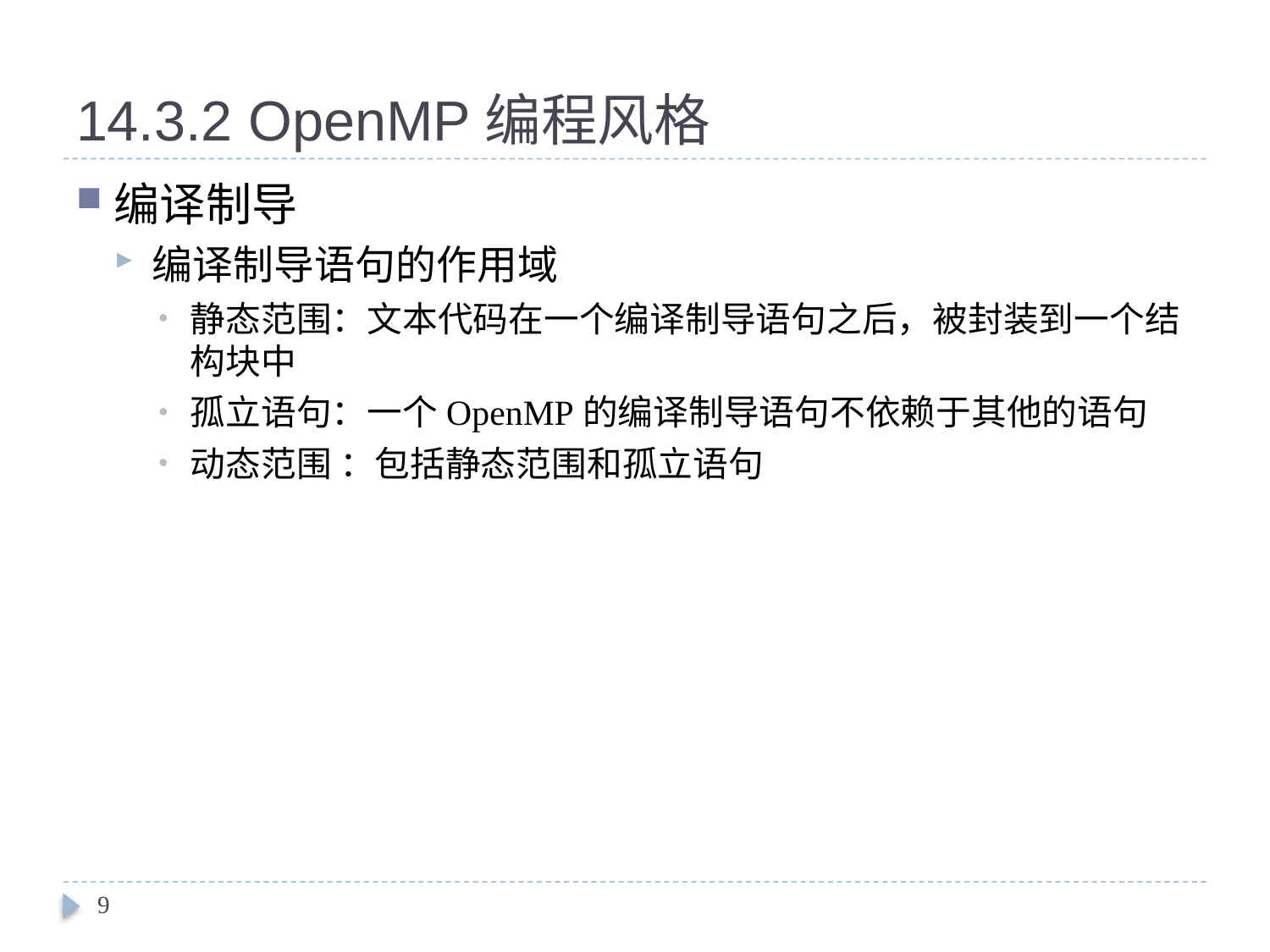

# 14.3.2 OpenMP编程风格
编译制导
编译制导语句的作用域
静态范围：文本代码在一个编译制导语句之后，被封装到一个结构块中
孤立语句：一个OpenMP的编译制导语句不依赖于其他的语句
动态范围 ：包括静态范围和孤立语句
9